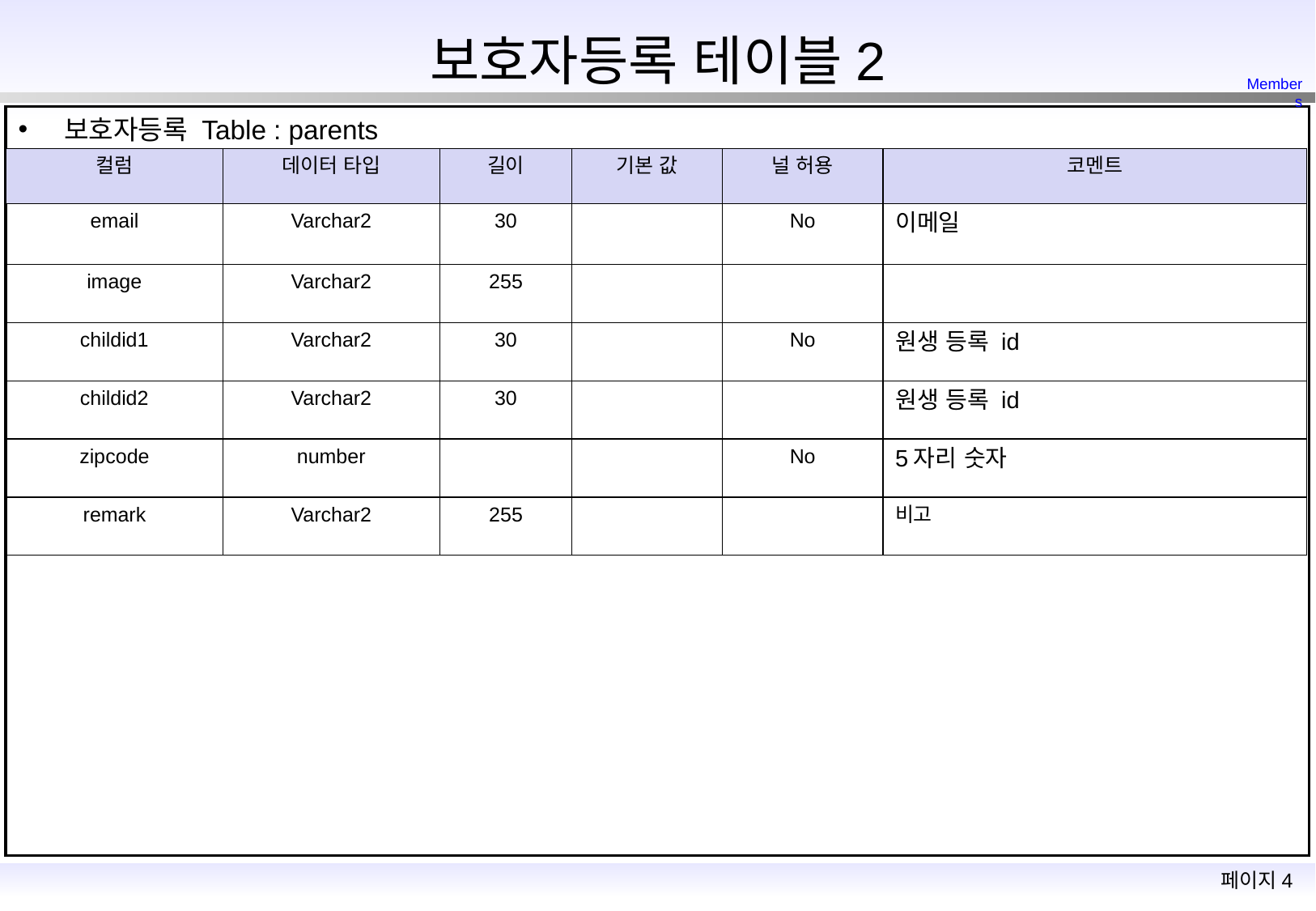

보호자등록 테이블2
Members
보호자등록 Table : parents
| 컬럼 | 데이터 타입 | 길이 | 기본 값 | 널 허용 | 코멘트 |
| --- | --- | --- | --- | --- | --- |
| email | Varchar2 | 30 |  | No | 이메일 |
| image | Varchar2 | 255 |  |  |  |
| childid1 | Varchar2 | 30 |  | No | 원생 등록 id |
| childid2 | Varchar2 | 30 |  |  | 원생 등록 id |
| zipcode | number |  |  | No | 5자리 숫자 |
| remark | Varchar2 | 255 |  |  | 비고 |